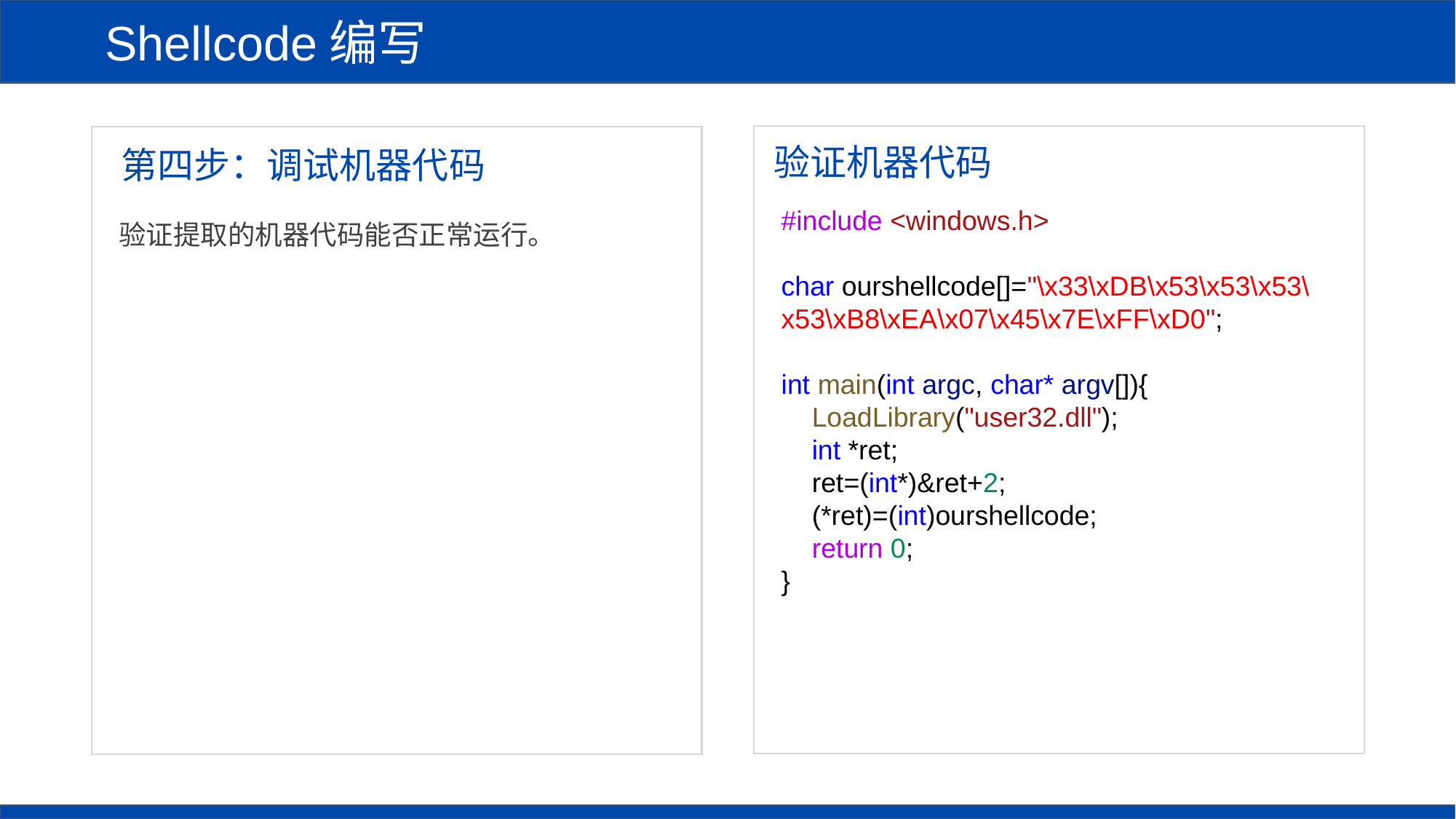

Shellcode编写

验证机器代码
第四步：调试机器代码
#include <windows.h>
char ourshellcode[]="\x33\xDB\x53\x53\x53\x53\xB8\xEA\x07\x45\x7E\xFF\xD0";
int main(int argc, char* argv[]){
    LoadLibrary("user32.dll");
    int *ret;
    ret=(int*)&ret+2;
    (*ret)=(int)ourshellcode;
    return 0;
}
验证提取的机器代码能否正常运行。